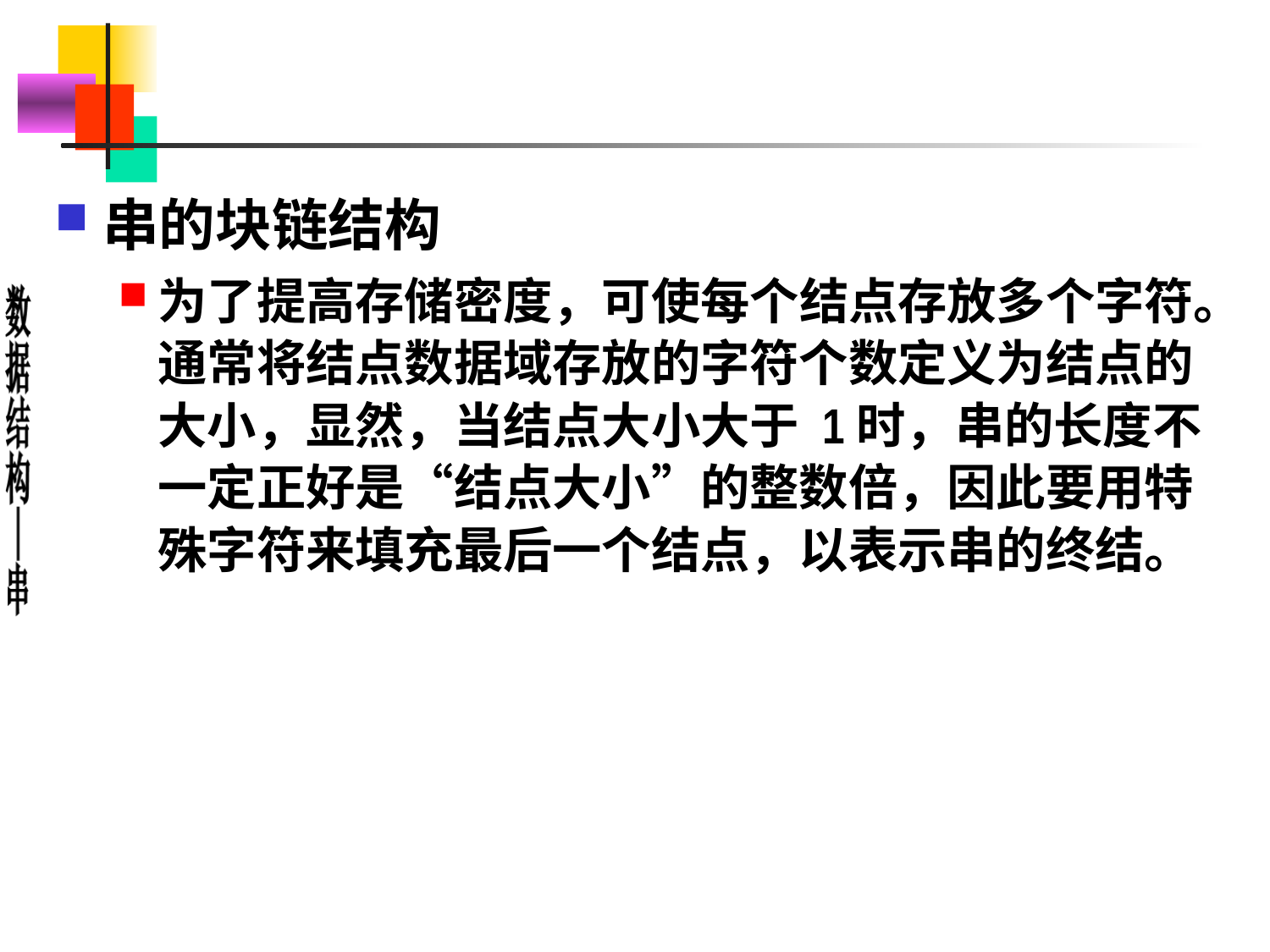

#
串的块链结构
为了提高存储密度，可使每个结点存放多个字符。通常将结点数据域存放的字符个数定义为结点的大小，显然，当结点大小大于 1时，串的长度不一定正好是“结点大小”的整数倍，因此要用特殊字符来填充最后一个结点，以表示串的终结。